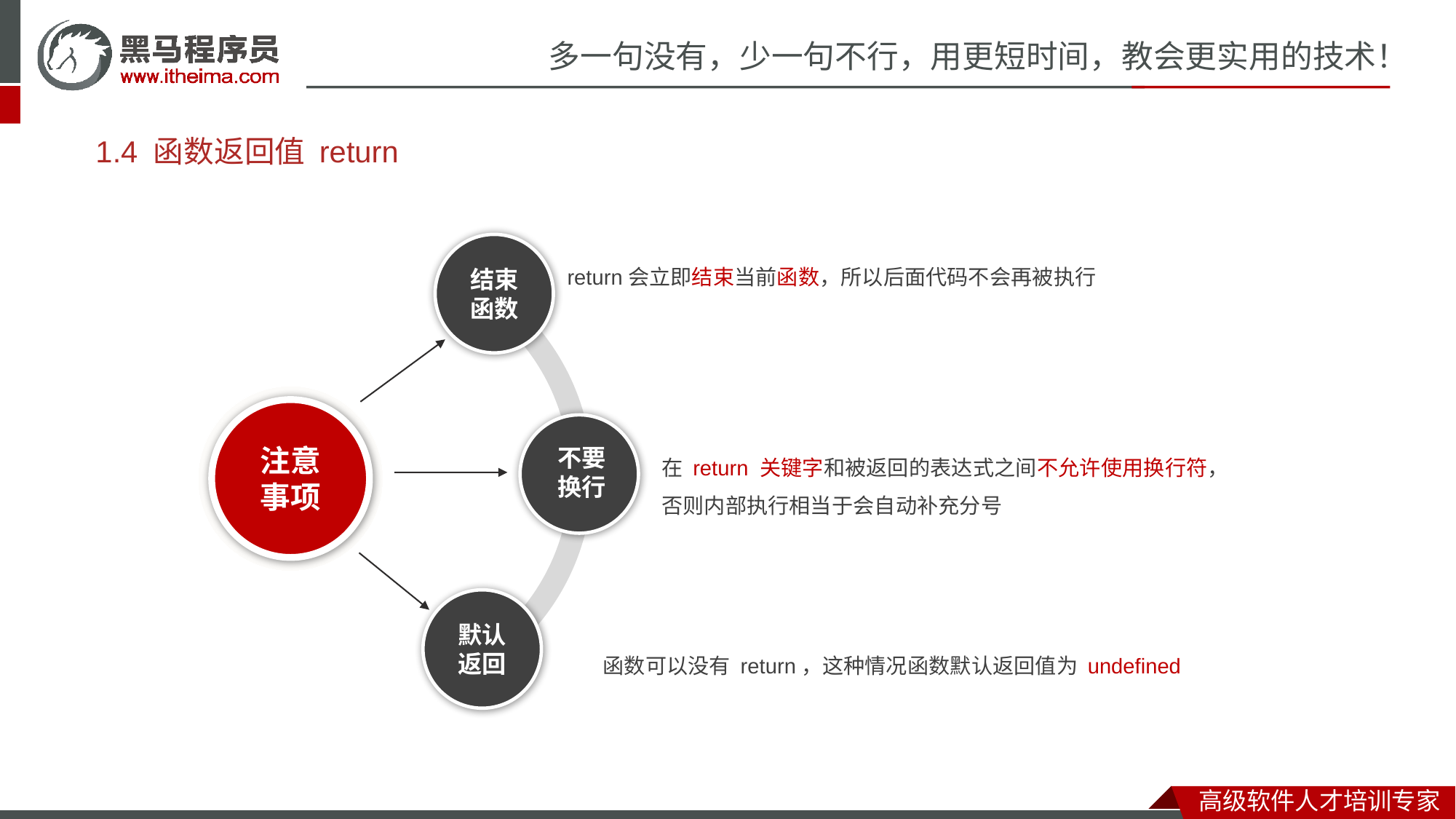

# 1.4 函数返回值 return

结束函数

不要换行
注意事项

默认返回
return会立即结束当前函数，所以后面代码不会再被执行
在 return 关键字和被返回的表达式之间不允许使用换行符，否则内部执行相当于会自动补充分号
函数可以没有 return，这种情况函数默认返回值为 undefined